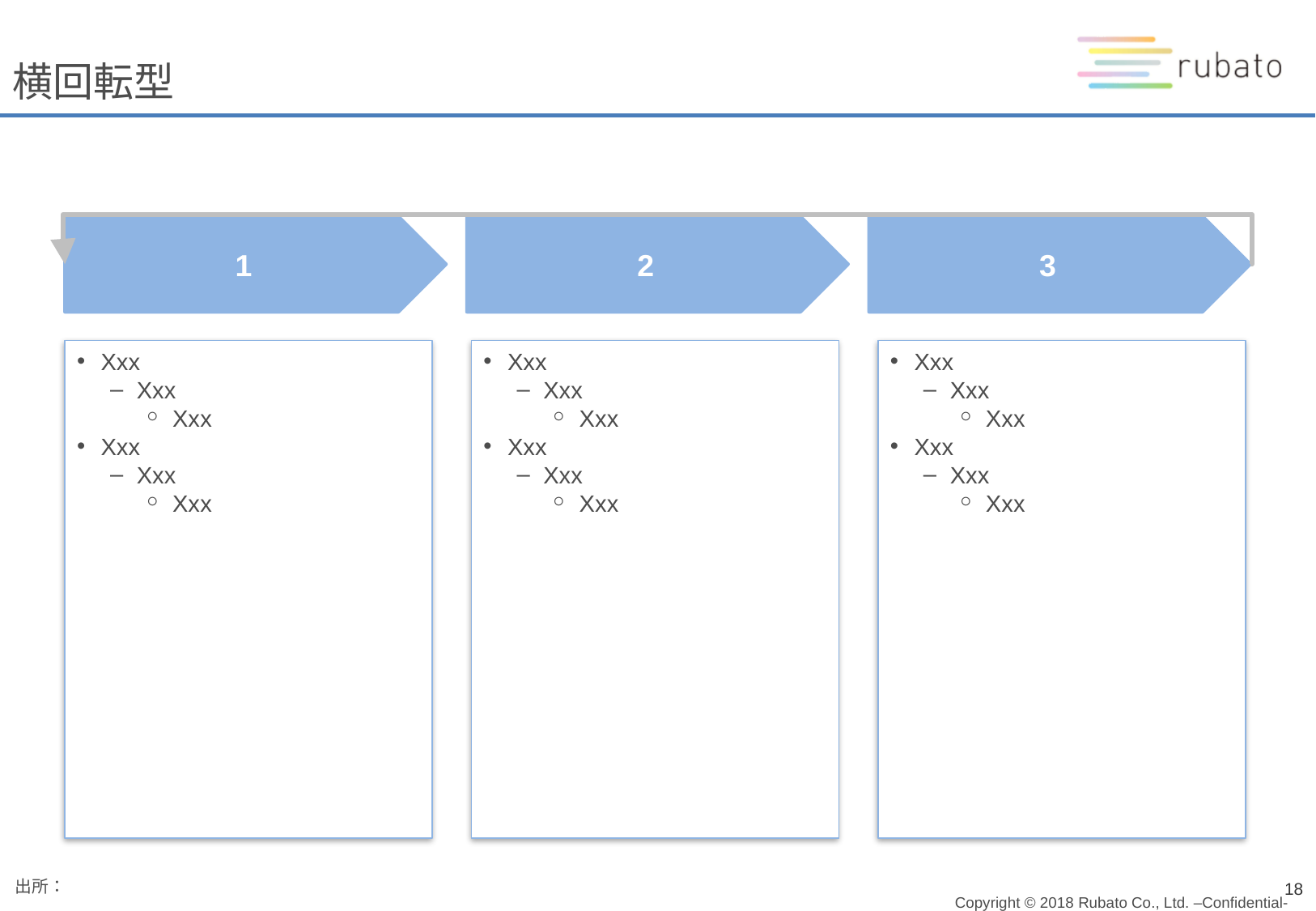

# 横回転型

1
2
3
Xxx
Xxx
Xxx
Xxx
Xxx
Xxx
Xxx
Xxx
Xxx
Xxx
Xxx
Xxx
Xxx
Xxx
Xxx
Xxx
Xxx
Xxx
出所：
18